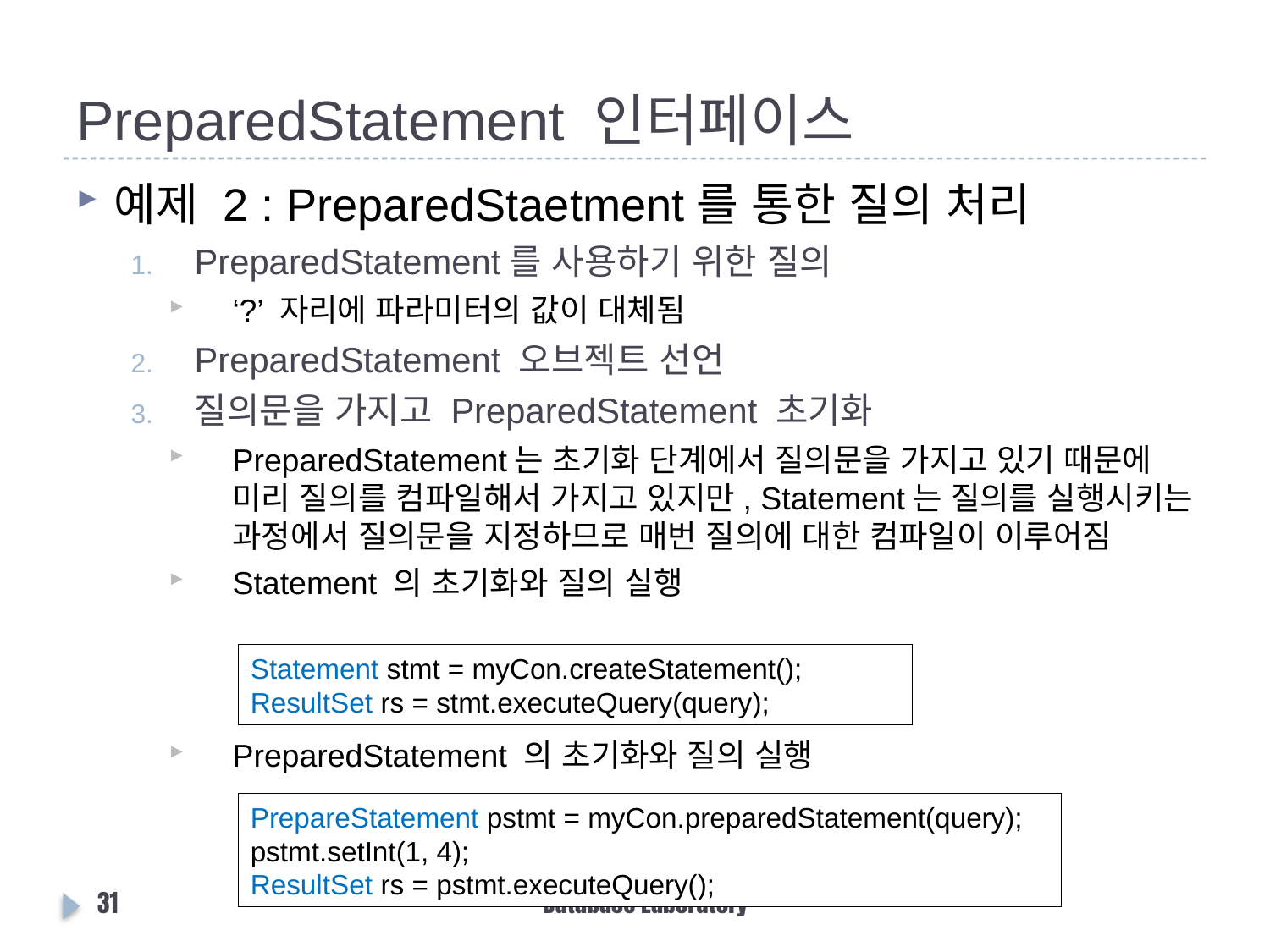

# PreparedStatement 인터페이스
예제 2 : PreparedStaetment를 통한 질의 처리
PreparedStatement를 사용하기 위한 질의
‘?’ 자리에 파라미터의 값이 대체됨
PreparedStatement 오브젝트 선언
질의문을 가지고 PreparedStatement 초기화
PreparedStatement는 초기화 단계에서 질의문을 가지고 있기 때문에 미리 질의를 컴파일해서 가지고 있지만, Statement는 질의를 실행시키는 과정에서 질의문을 지정하므로 매번 질의에 대한 컴파일이 이루어짐
Statement 의 초기화와 질의 실행

PreparedStatement 의 초기화와 질의 실행

Statement stmt = myCon.createStatement();
ResultSet rs = stmt.executeQuery(query);
PrepareStatement pstmt = myCon.preparedStatement(query);
pstmt.setInt(1, 4);
ResultSet rs = pstmt.executeQuery();
31
Database Laboratory